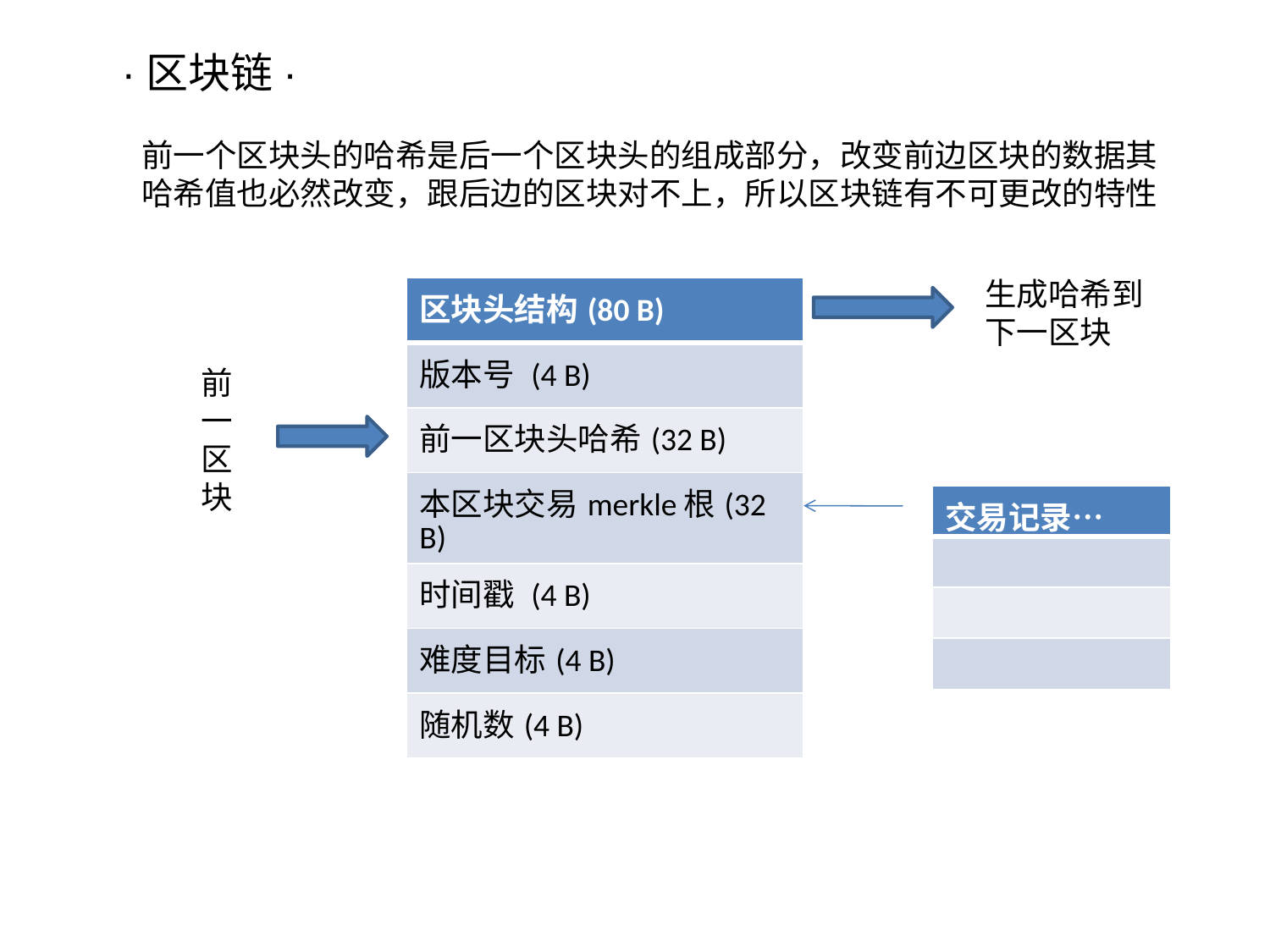

·区块链·
前一个区块头的哈希是后一个区块头的组成部分，改变前边区块的数据其哈希值也必然改变，跟后边的区块对不上，所以区块链有不可更改的特性
生成哈希到下一区块
| 区块头结构(80 B) |
| --- |
| 版本号 (4 B) |
| 前一区块头哈希(32 B) |
| 本区块交易merkle根(32 B) |
| 时间戳 (4 B) |
| 难度目标(4 B) |
| 随机数(4 B) |

前一区块

| 交易记录… |
| --- |
|  |
|  |
|  |